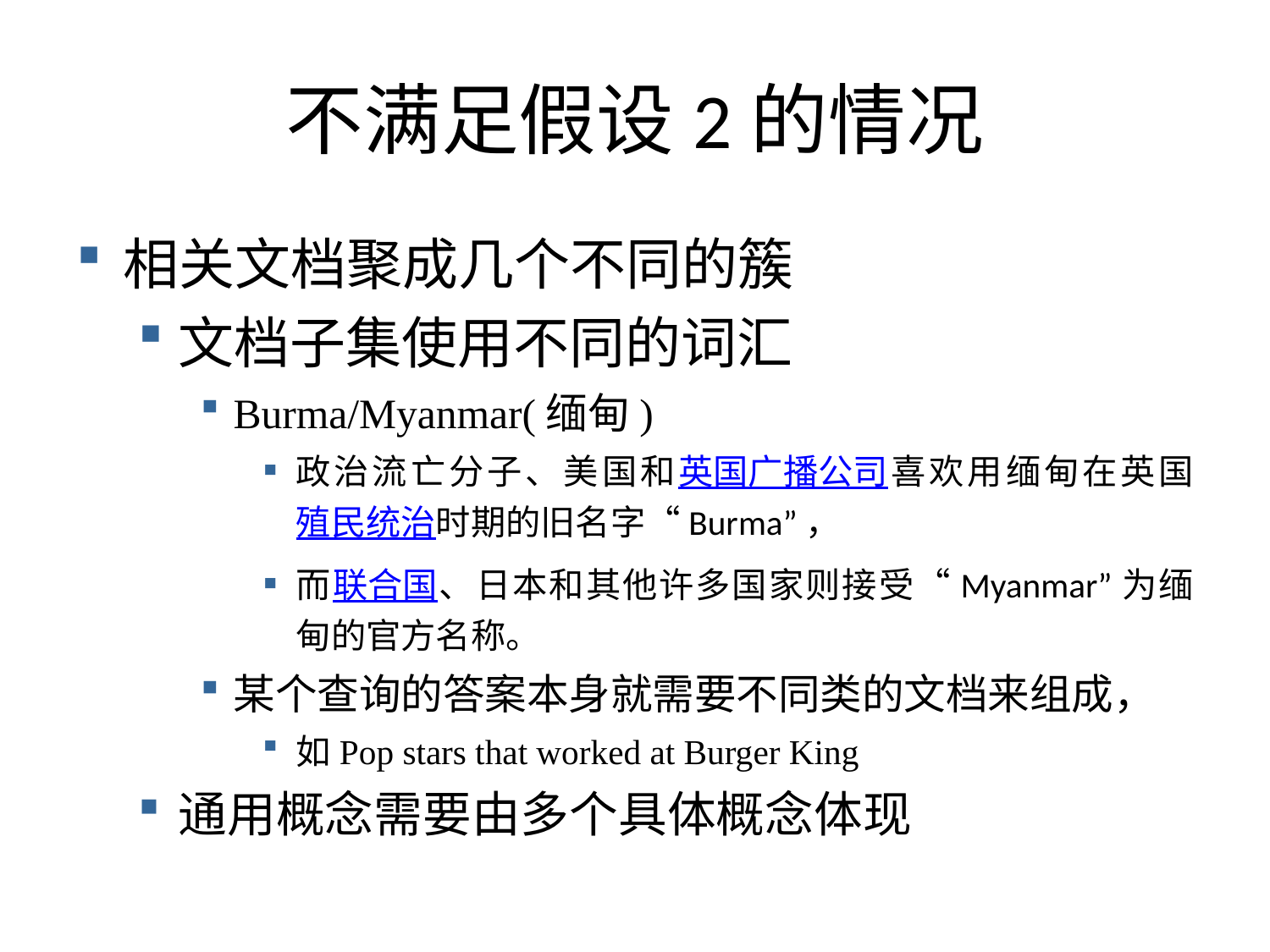

# 不满足假设2的情况
相关文档聚成几个不同的簇
文档子集使用不同的词汇
Burma/Myanmar(缅甸)
政治流亡分子、美国和英国广播公司喜欢用缅甸在英国殖民统治时期的旧名字“Burma”，
而联合国、日本和其他许多国家则接受“Myanmar”为缅甸的官方名称。
某个查询的答案本身就需要不同类的文档来组成，
如Pop stars that worked at Burger King
通用概念需要由多个具体概念体现